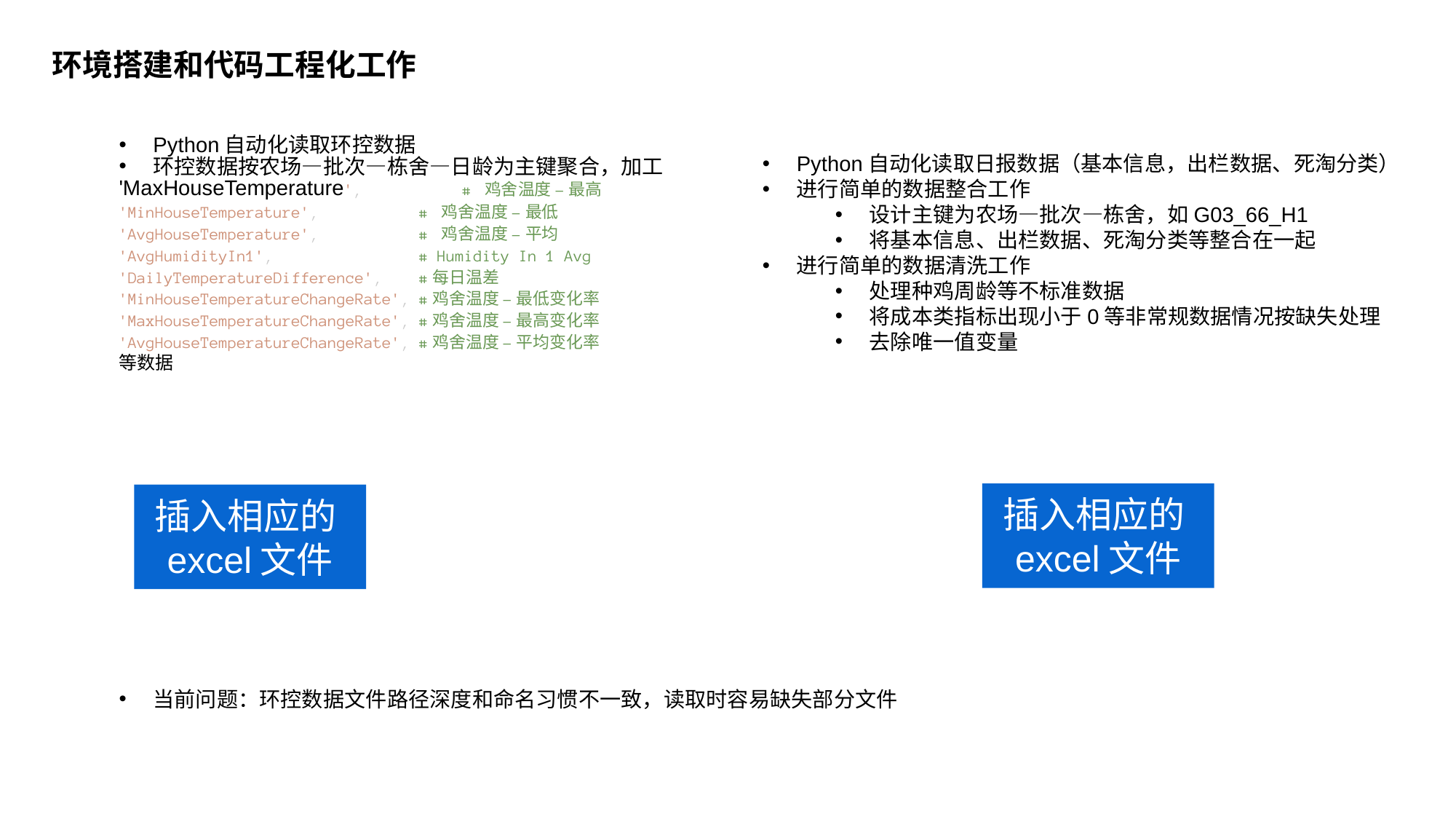

环境搭建和代码工程化工作
Python自动化读取环控数据
环控数据按农场—批次—栋舍—日龄为主键聚合，加工
'MaxHouseTemperature',           # 鸡舍温度-最高
'MinHouseTemperature',           # 鸡舍温度-最低
'AvgHouseTemperature',           # 鸡舍温度-平均
'AvgHumidityIn1',                # Humidity In 1 Avg
'DailyTemperatureDifference',    #每日温差
'MinHouseTemperatureChangeRate', #鸡舍温度-最低变化率
'MaxHouseTemperatureChangeRate', #鸡舍温度-最高变化率
'AvgHouseTemperatureChangeRate', #鸡舍温度-平均变化率
等数据

Python自动化读取日报数据（基本信息，出栏数据、死淘分类）
进行简单的数据整合工作
设计主键为农场—批次—栋舍，如G03_66_H1
将基本信息、出栏数据、死淘分类等整合在一起
进行简单的数据清洗工作
处理种鸡周龄等不标准数据
将成本类指标出现小于0等非常规数据情况按缺失处理
去除唯一值变量

插入相应的excel文件
插入相应的excel文件
当前问题：环控数据文件路径深度和命名习惯不一致，读取时容易缺失部分文件